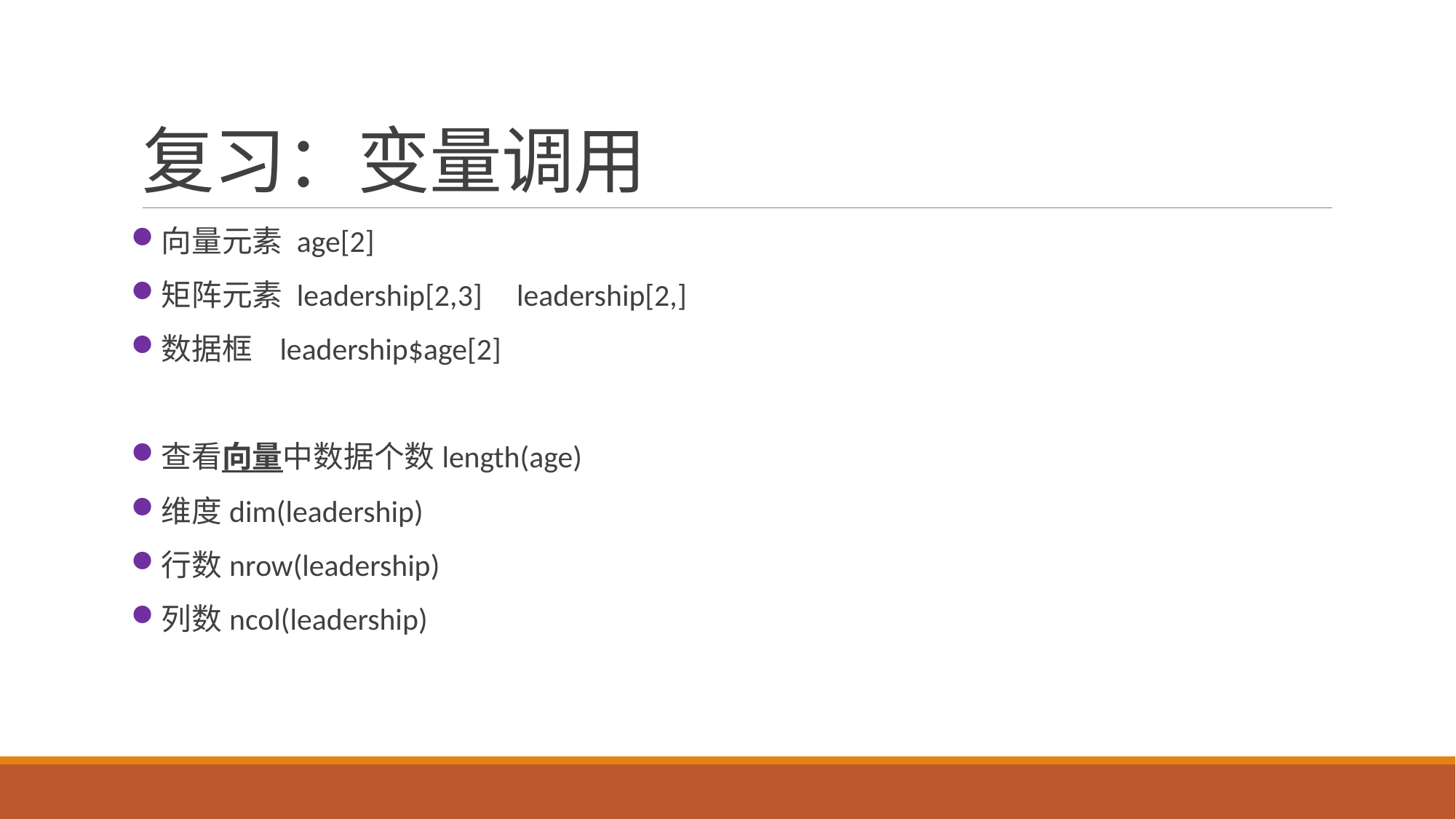

# 复习：变量调用
向量元素 age[2]
矩阵元素 leadership[2,3]     leadership[2,]
数据框   leadership$age[2]

查看向量中数据个数length(age)
维度dim(leadership)
行数nrow(leadership)
列数ncol(leadership)